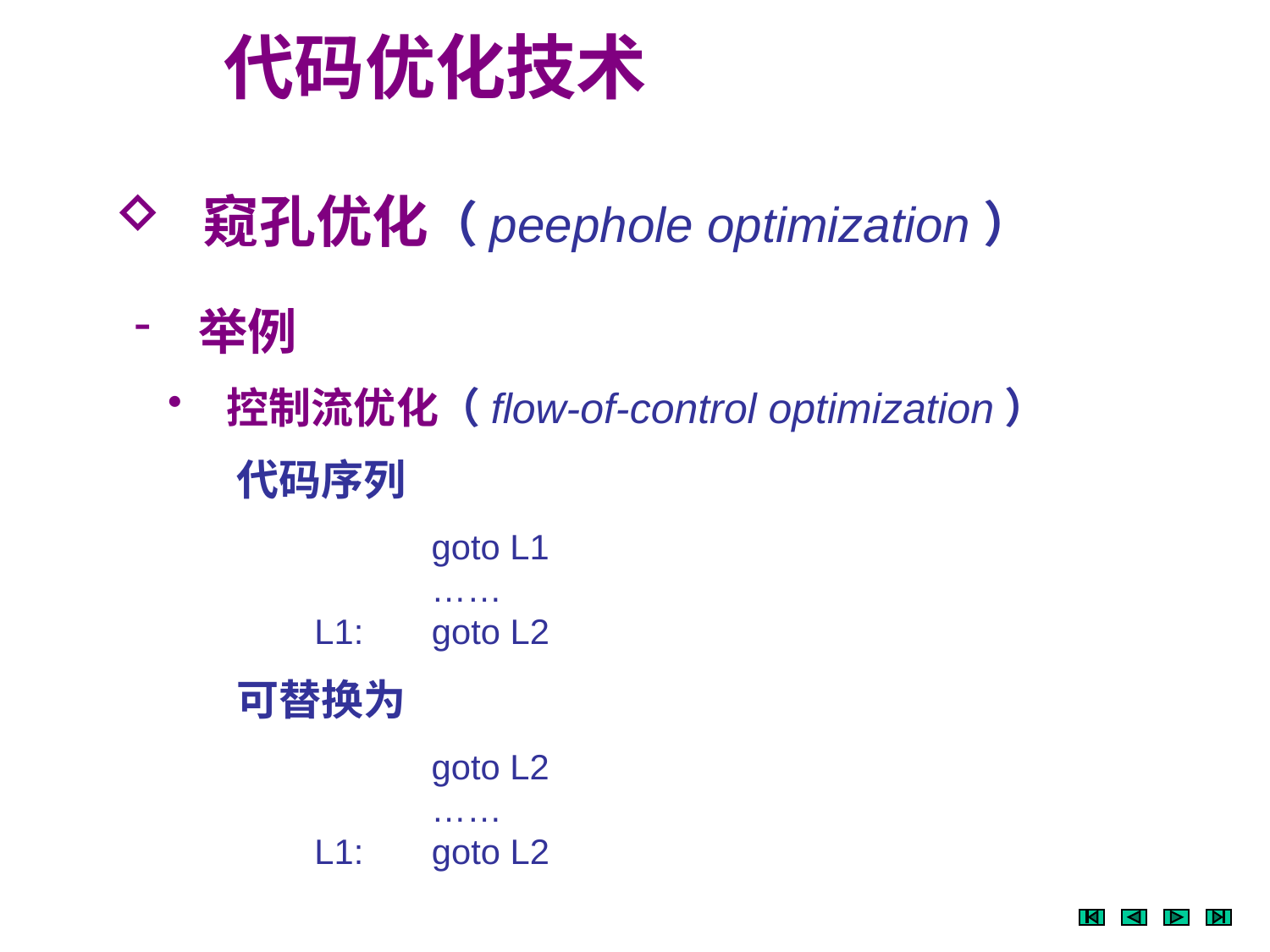

代码优化技术
  窥孔优化（peephole optimization）
  举例

  控制流优化（flow-of-control optimization）

   代码序列

                        goto L1
                        ……
            L1:       goto L2

   可替换为

                        goto L2
                        ……
            L1:       goto L2